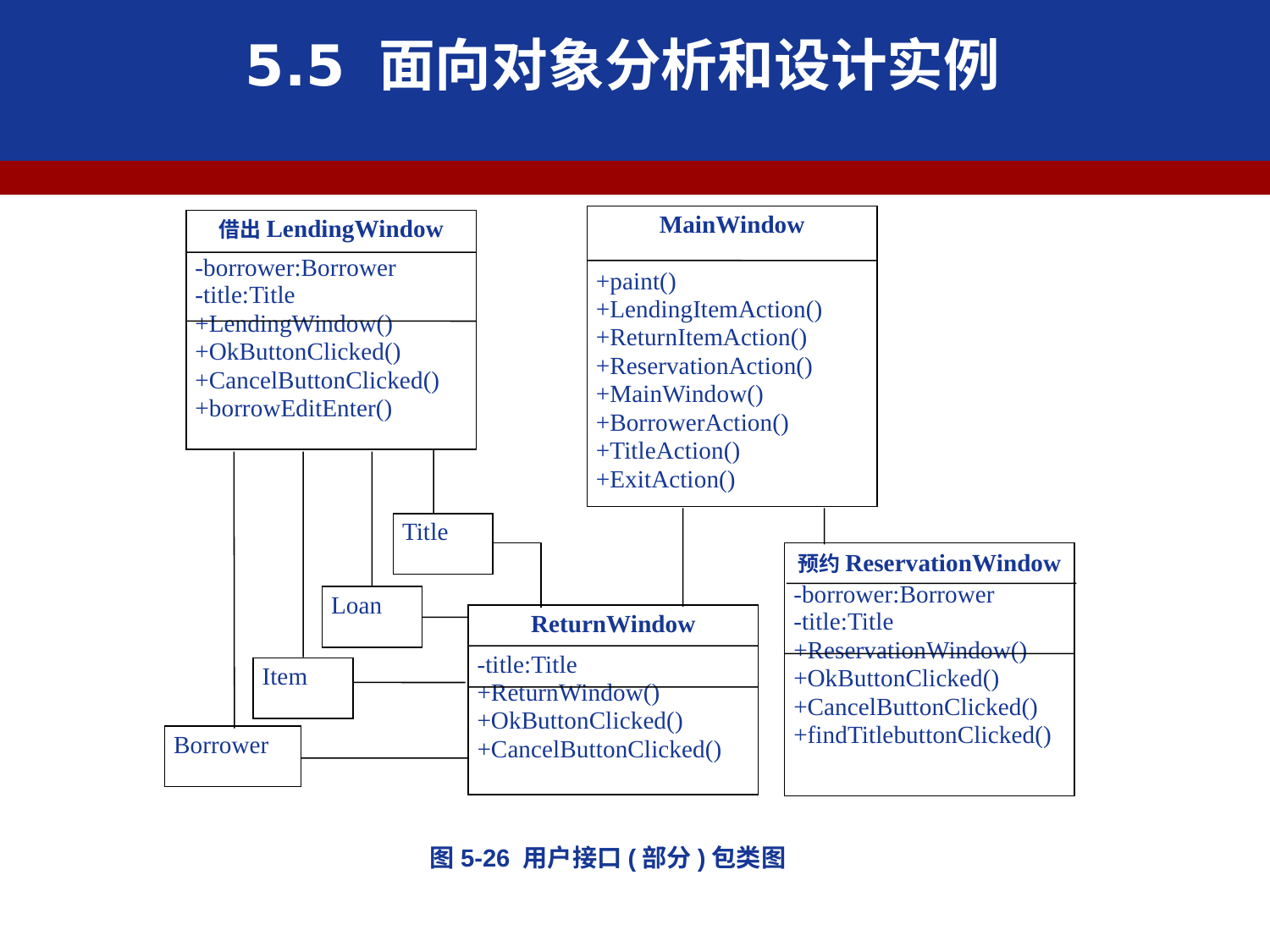

5.5 面向对象分析和设计实例

MainWindow

+paint()
+LendingItemAction()
+ReturnItemAction()
+ReservationAction()
+MainWindow()
+BorrowerAction()
+TitleAction()
+ExitAction()

借出LendingWindow
-borrower:Borrower
-title:Title
+LendingWindow()
+OkButtonClicked()
+CancelButtonClicked()
+borrowEditEnter()

Title

预约ReservationWindow
-borrower:Borrower
-title:Title
+ReservationWindow()
+OkButtonClicked()
+CancelButtonClicked()
+findTitlebuttonClicked()

Loan
ReturnWindow
-title:Title
+ReturnWindow()
+OkButtonClicked()
+CancelButtonClicked()

Item

Borrower

图5-26 用户接口(部分)包类图